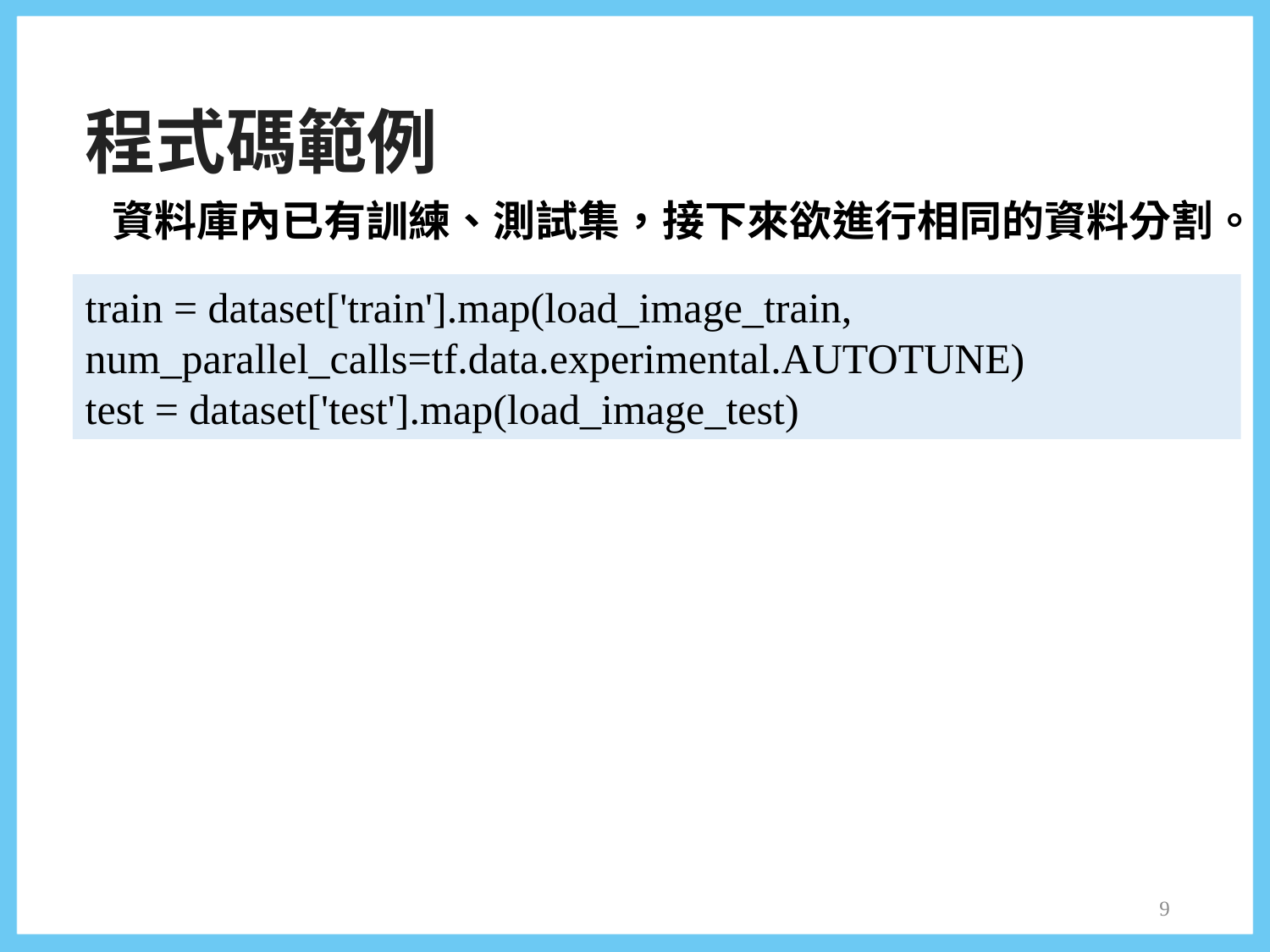

程式碼範例
資料庫內已有訓練、測試集，接下來欲進行相同的資料分割。
train = dataset['train'].map(load_image_train, num_parallel_calls=tf.data.experimental.AUTOTUNE)
test = dataset['test'].map(load_image_test)
9